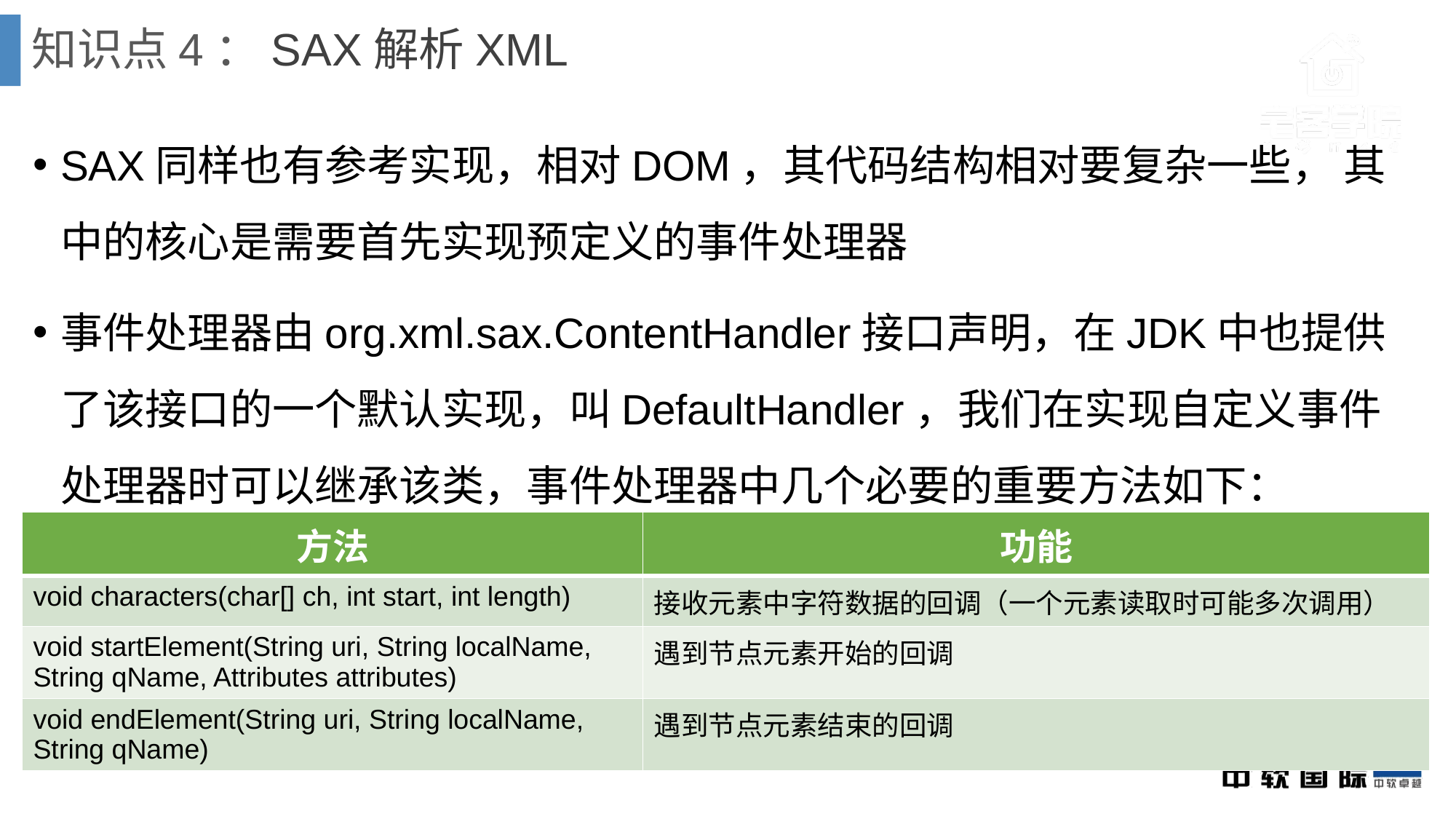

# 知识点4：SAX解析XML
SAX同样也有参考实现，相对DOM，其代码结构相对要复杂一些， 其中的核心是需要首先实现预定义的事件处理器
事件处理器由org.xml.sax.ContentHandler接口声明，在JDK中也提供了该接口的一个默认实现，叫DefaultHandler，我们在实现自定义事件处理器时可以继承该类，事件处理器中几个必要的重要方法如下：
| 方法 | 功能 |
| --- | --- |
| void characters(char[] ch, int start, int length) | 接收元素中字符数据的回调（一个元素读取时可能多次调用） |
| void startElement(String uri, String localName, String qName, Attributes attributes) | 遇到节点元素开始的回调 |
| void endElement(String uri, String localName, String qName) | 遇到节点元素结束的回调 |